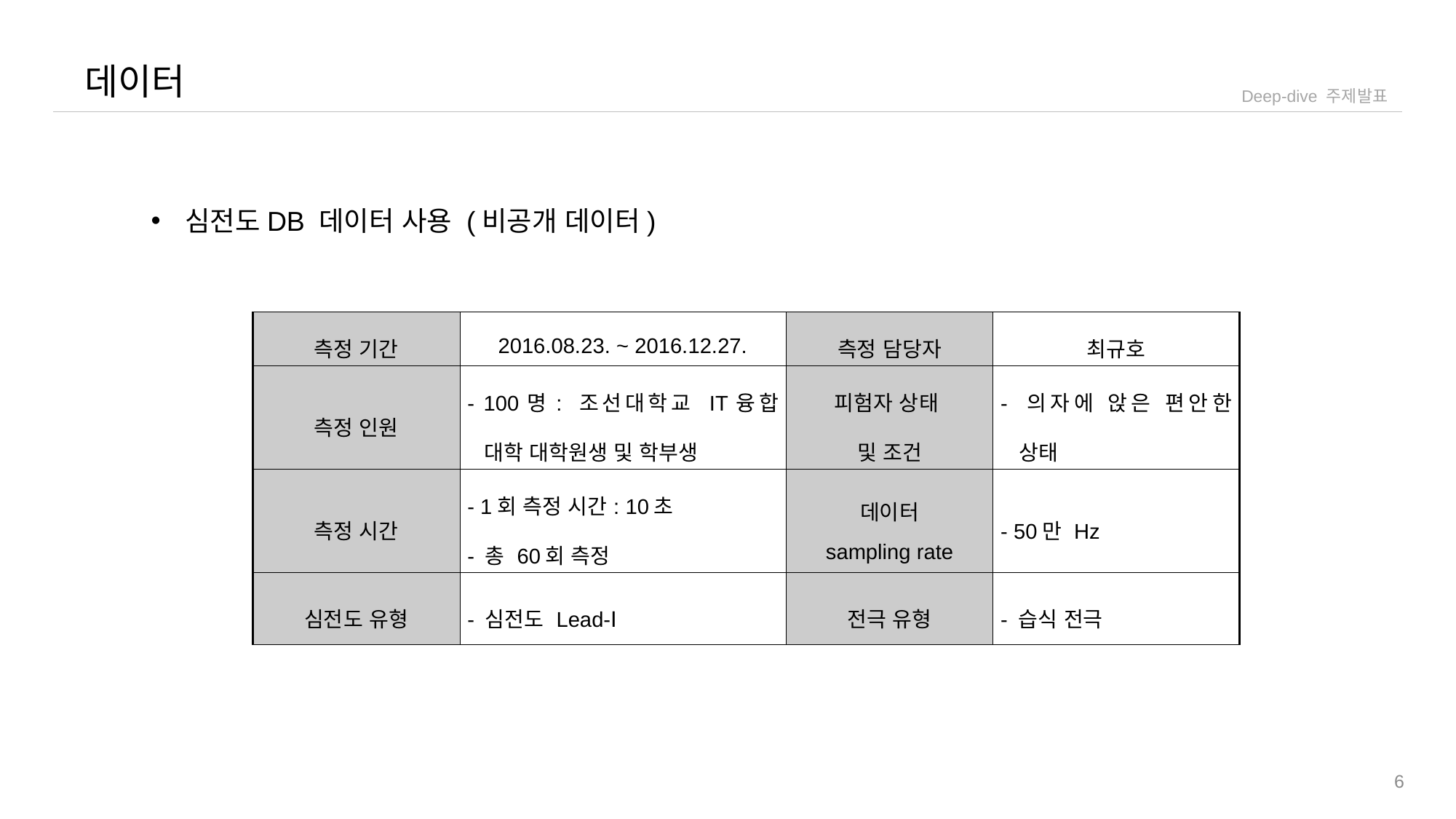

데이터
Deep-dive 주제발표
심전도DB 데이터 사용 (비공개 데이터)
| 측정 기간 | 2016.08.23. ~ 2016.12.27. | 측정 담당자 | 최규호 |
| --- | --- | --- | --- |
| 측정 인원 | - 100명: 조선대학교 IT융합 대학 대학원생 및 학부생 | 피험자 상태 및 조건 | - 의자에 앉은 편안한 상태 |
| 측정 시간 | - 1회 측정 시간: 10초 - 총 60회 측정 | 데이터 sampling rate | - 50만 Hz |
| 심전도 유형 | - 심전도 Lead-Ⅰ | 전극 유형 | - 습식 전극 |
6